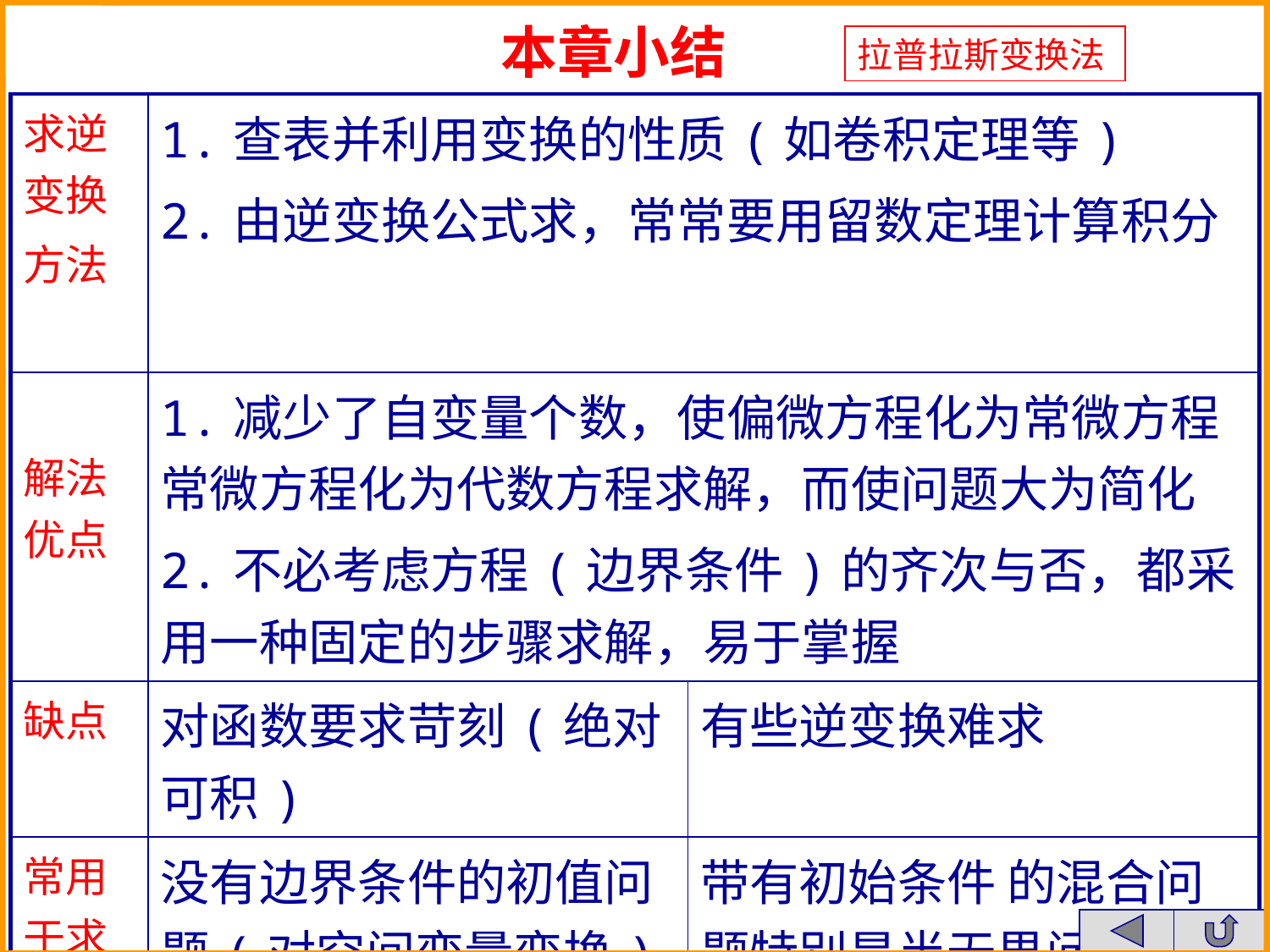

# 本章小结
拉普拉斯变换法
| 求逆变换方法 | 1.查表并利用变换的性质(如卷积定理等) 2.由逆变换公式求，常常要用留数定理计算积分 |  |
| --- | --- | --- |
| 解法优点 | 1.减少了自变量个数，使偏微方程化为常微方程常微方程化为代数方程求解，而使问题大为简化 2.不必考虑方程(边界条件)的齐次与否，都采用一种固定的步骤求解，易于掌握 |  |
| 缺点 | 对函数要求苛刻(绝对可积) | 有些逆变换难求 |
| 常用于求解 | 没有边界条件的初值问题(对空间变量变换) | 带有初始条件 的混合问题特别是半无界问题(对时间变量变换) |